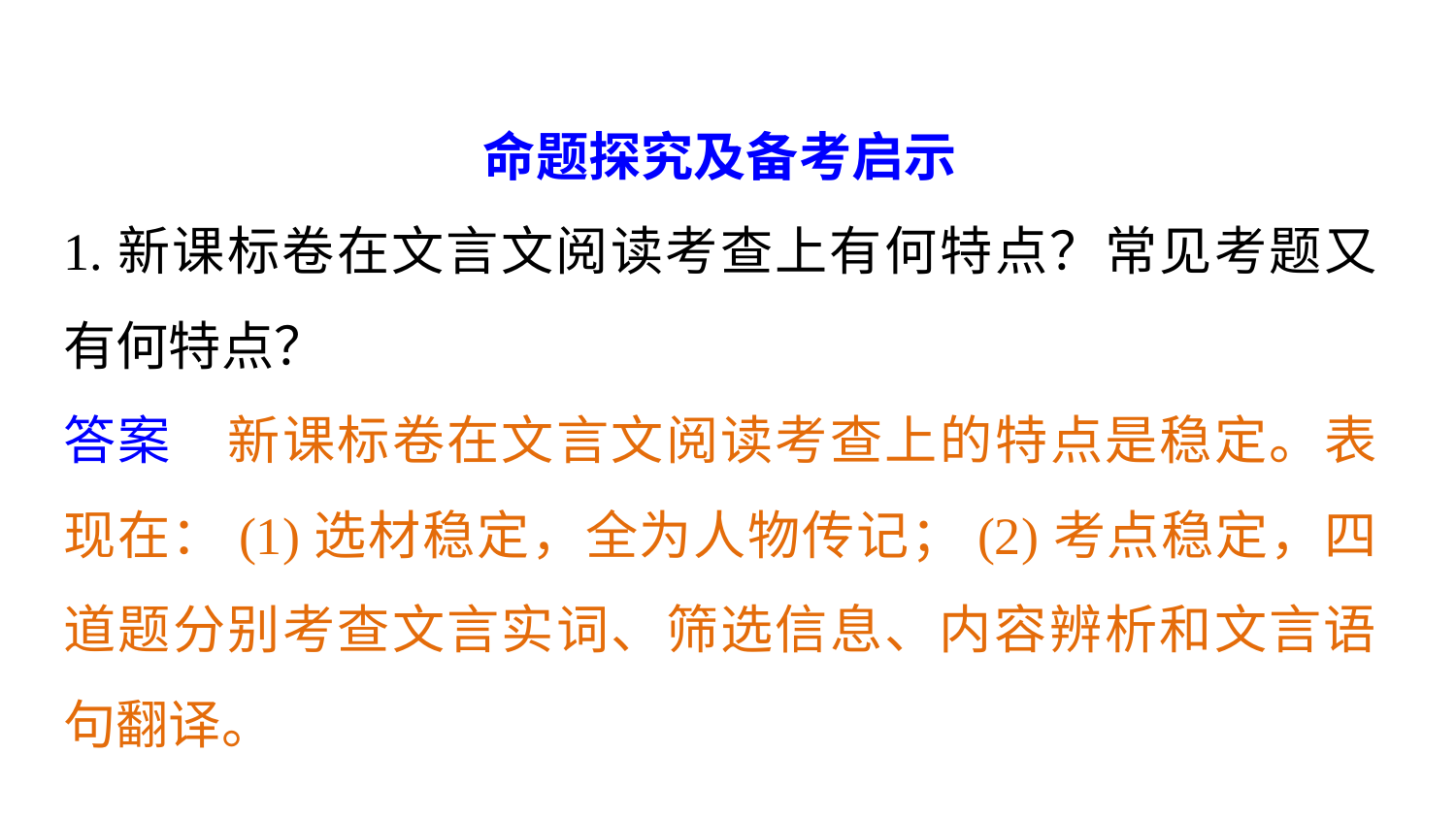

命题探究及备考启示
1.新课标卷在文言文阅读考查上有何特点？常见考题又有何特点？
答案　新课标卷在文言文阅读考查上的特点是稳定。表现在：(1)选材稳定，全为人物传记；(2)考点稳定，四道题分别考查文言实词、筛选信息、内容辨析和文言语句翻译。